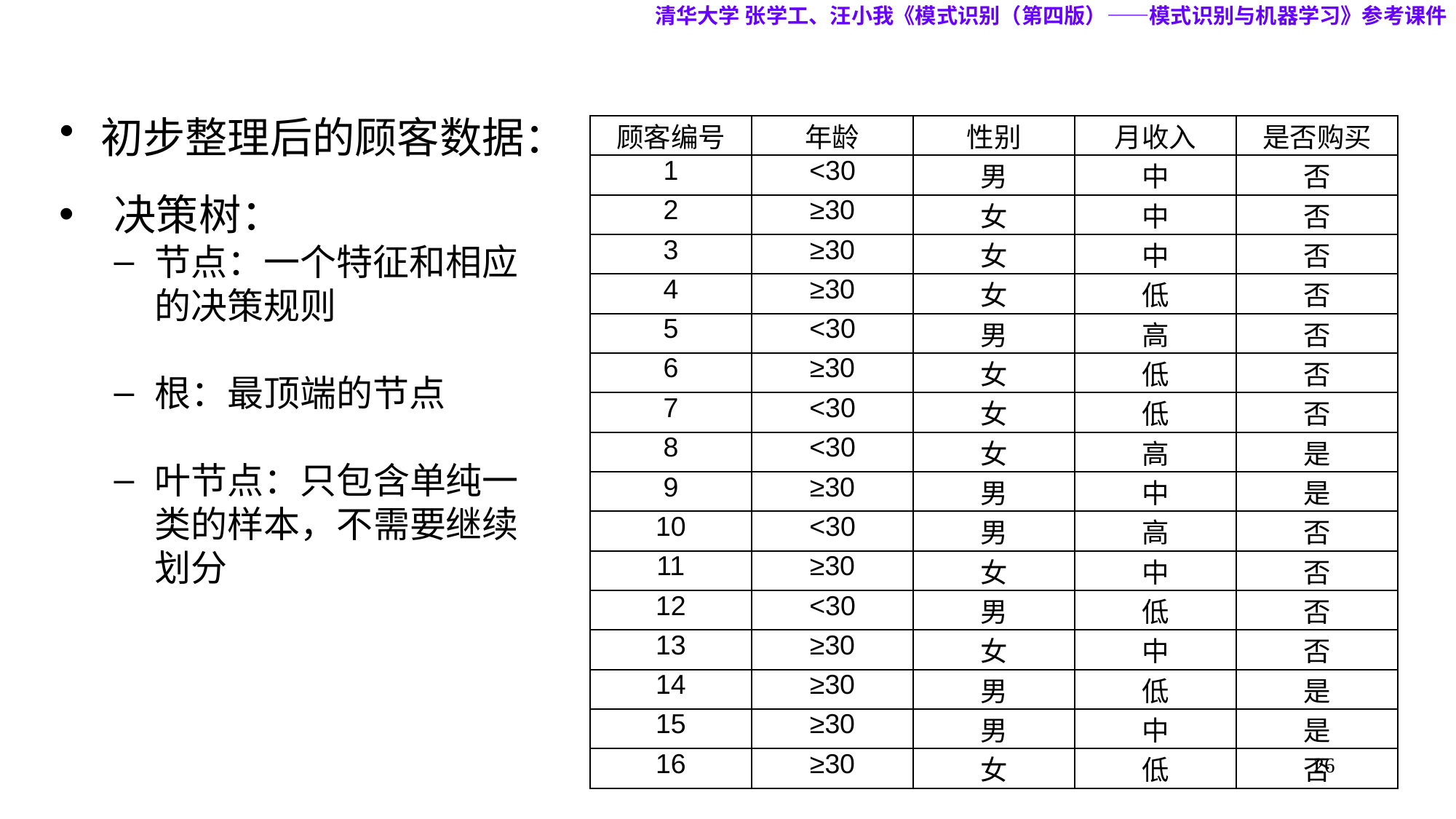

清华大学 张学工、汪小我《模式识别（第四版）——模式识别与机器学习》参考课件
初步整理后的顾客数据：

| 顾客编号 | 年龄 | 性别 | 月收入 | 是否购买 |
| --- | --- | --- | --- | --- |
| 1 | <30 | 男 | 中 | 否 |
| 2 | ≥30 | 女 | 中 | 否 |
| 3 | ≥30 | 女 | 中 | 否 |
| 4 | ≥30 | 女 | 低 | 否 |
| 5 | <30 | 男 | 高 | 否 |
| 6 | ≥30 | 女 | 低 | 否 |
| 7 | <30 | 女 | 低 | 否 |
| 8 | <30 | 女 | 高 | 是 |
| 9 | ≥30 | 男 | 中 | 是 |
| 10 | <30 | 男 | 高 | 否 |
| 11 | ≥30 | 女 | 中 | 否 |
| 12 | <30 | 男 | 低 | 否 |
| 13 | ≥30 | 女 | 中 | 否 |
| 14 | ≥30 | 男 | 低 | 是 |
| 15 | ≥30 | 男 | 中 | 是 |
| 16 | ≥30 | 女 | 低 | 否 |
决策树：
节点：一个特征和相应的决策规则

根：最顶端的节点

叶节点：只包含单纯一类的样本，不需要继续划分
26